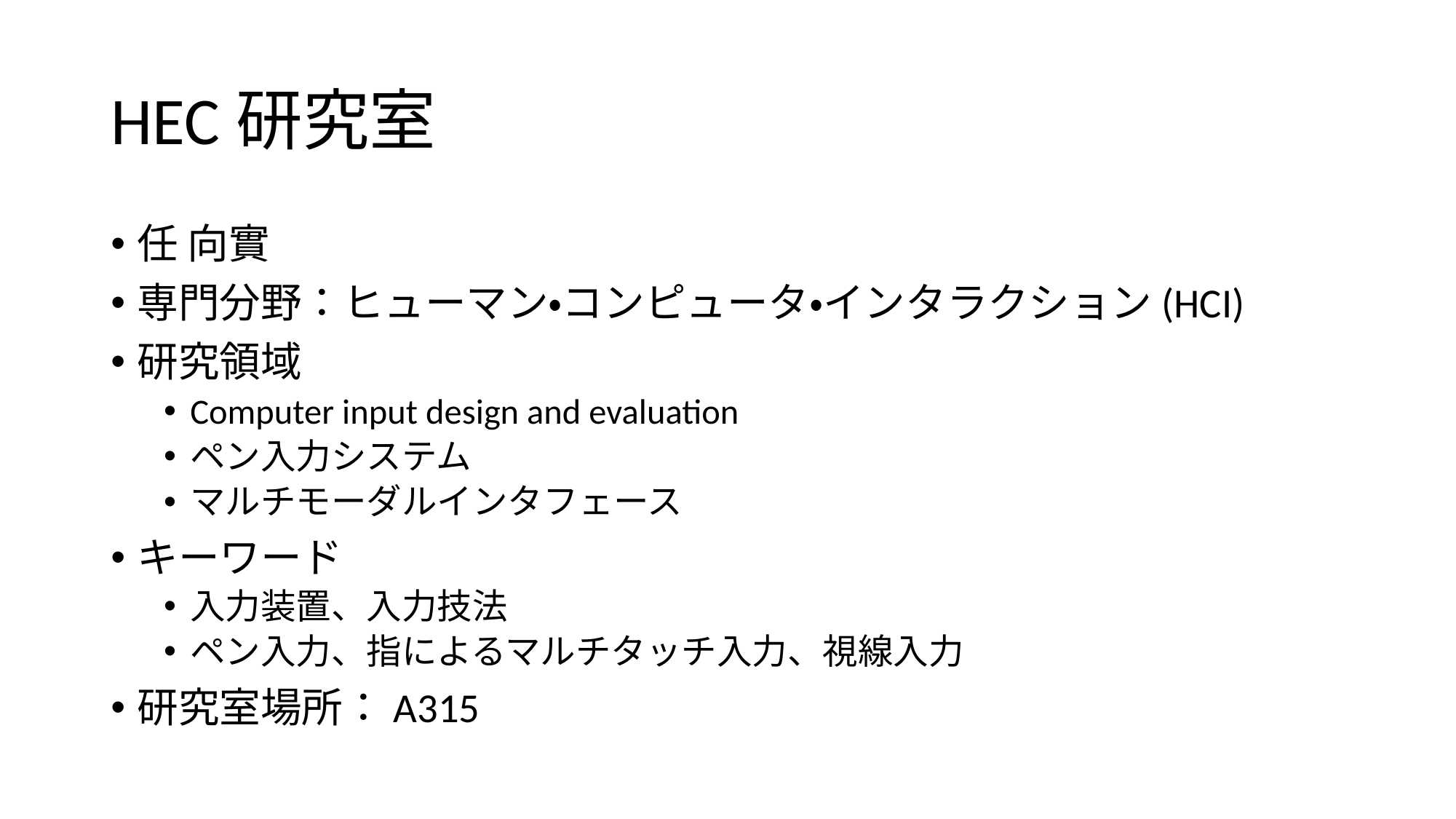

# HEC研究室
任 向實
専門分野：ヒューマン・コンピュータ・インタラクション(HCI)
研究領域
Computer input design and evaluation
ペン入力システム
マルチモーダルインタフェース
キーワード
入力装置、入力技法
ペン入力、指によるマルチタッチ入力、視線入力
研究室場所：A315